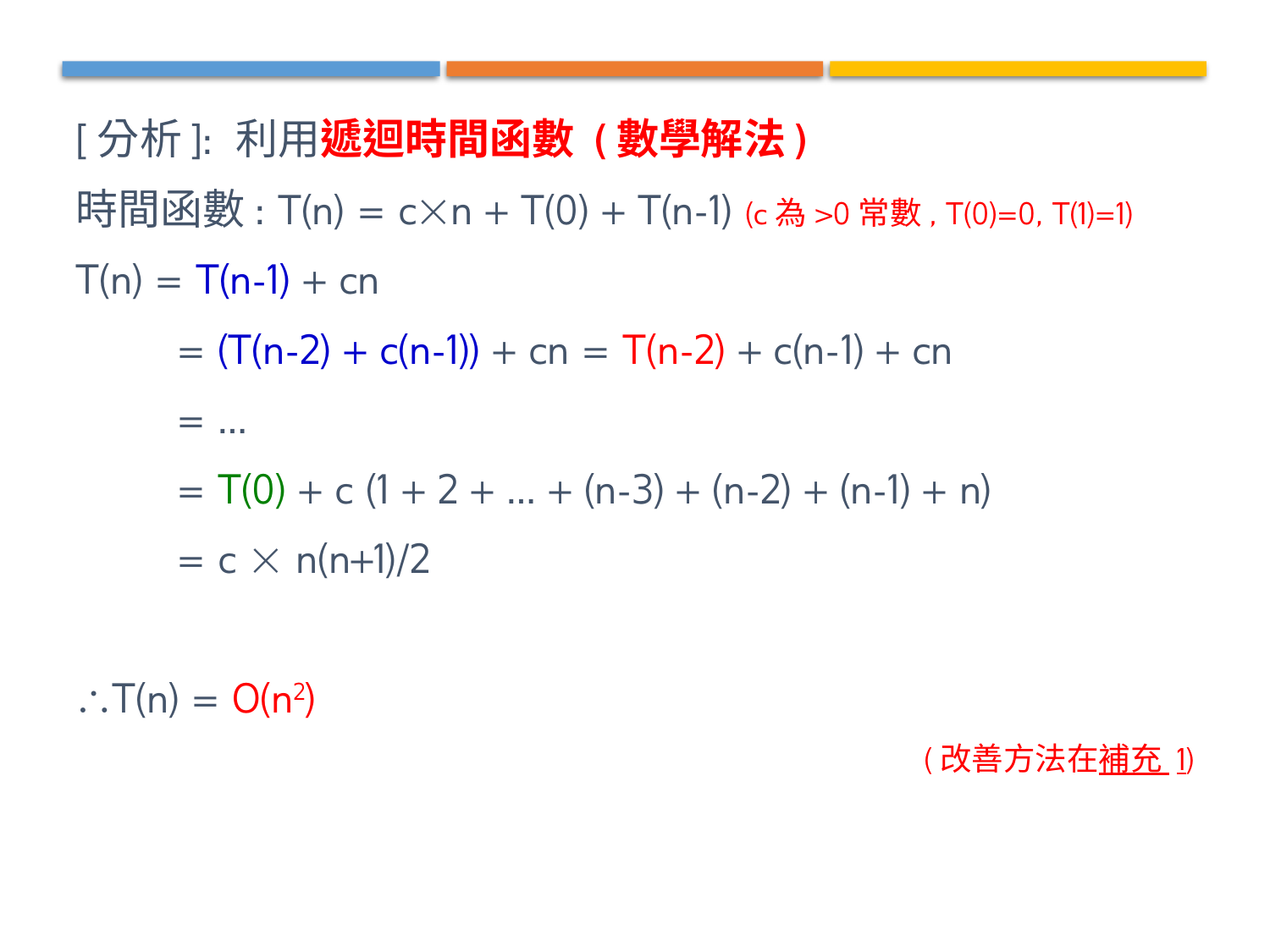

[分析]: 利用遞迴時間函數 (數學解法)
時間函數: T(n) = c×n + T(0) + T(n-1) (c為>0常數, T(0)=0, T(1)=1)
T(n) = T(n-1) + cn
        = (T(n-2) + c(n-1)) + cn = T(n-2) + c(n-1) + cn
        = …
        = T(0) + c (1 + 2 + … + (n-3) + (n-2) + (n-1) + n)
        = c × n(n+1)/2

∴T(n) = O(n2)
(改善方法在補充 1)